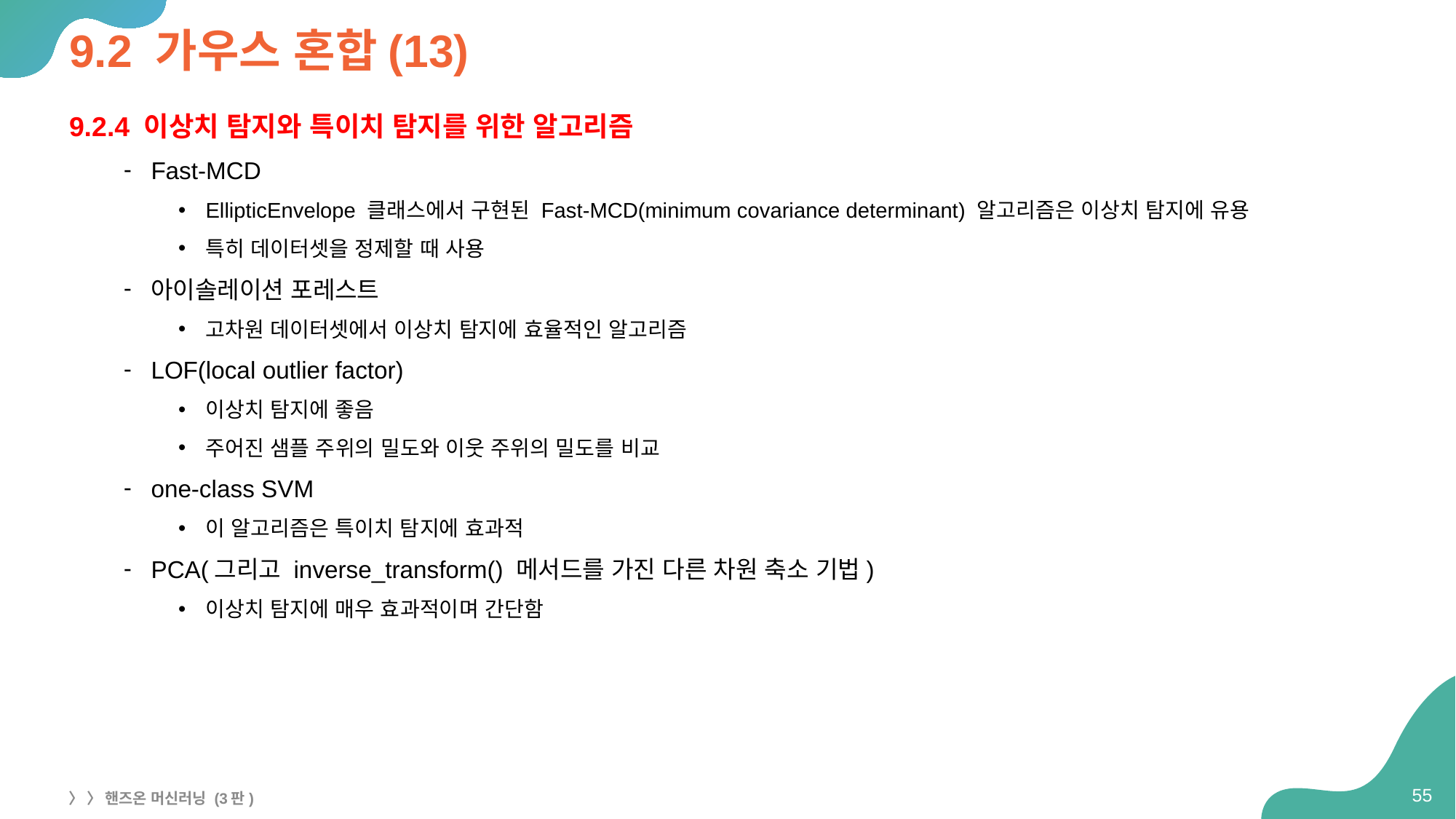

# 9.2 가우스 혼합(13)
9.2.4 이상치 탐지와 특이치 탐지를 위한 알고리즘
Fast-MCD
EllipticEnvelope 클래스에서 구현된 Fast-MCD(minimum covariance determinant) 알고리즘은 이상치 탐지에 유용
특히 데이터셋을 정제할 때 사용
아이솔레이션 포레스트
고차원 데이터셋에서 이상치 탐지에 효율적인 알고리즘
LOF(local outlier factor)
이상치 탐지에 좋음
주어진 샘플 주위의 밀도와 이웃 주위의 밀도를 비교
one-class SVM
이 알고리즘은 특이치 탐지에 효과적
PCA(그리고 inverse_transform() 메서드를 가진 다른 차원 축소 기법)
이상치 탐지에 매우 효과적이며 간단함
55
〉 〉 핸즈온 머신러닝 (3판)